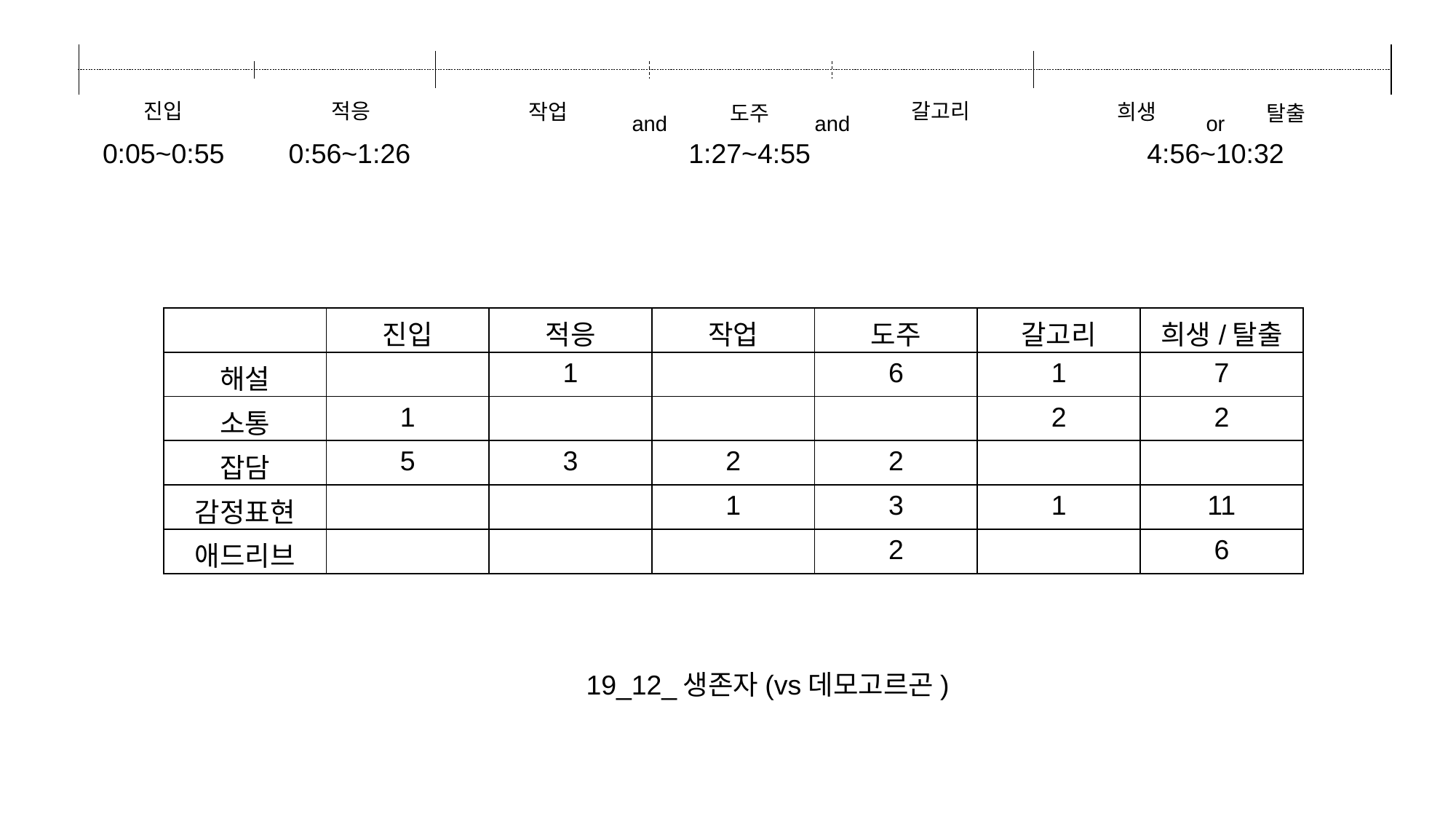

and
and
진입
적응
갈고리
작업
희생
탈출
도주
or
0:05~0:55
0:56~1:26
1:27~4:55
4:56~10:32
|  | 진입 | 적응 | 작업 | 도주 | 갈고리 | 희생/탈출 |
| --- | --- | --- | --- | --- | --- | --- |
| 해설 |  | 1 |  | 6 | 1 | 7 |
| 소통 | 1 |  |  |  | 2 | 2 |
| 잡담 | 5 | 3 | 2 | 2 |  |  |
| 감정표현 |  |  | 1 | 3 | 1 | 11 |
| 애드리브 |  |  |  | 2 |  | 6 |
19_12_생존자(vs데모고르곤)